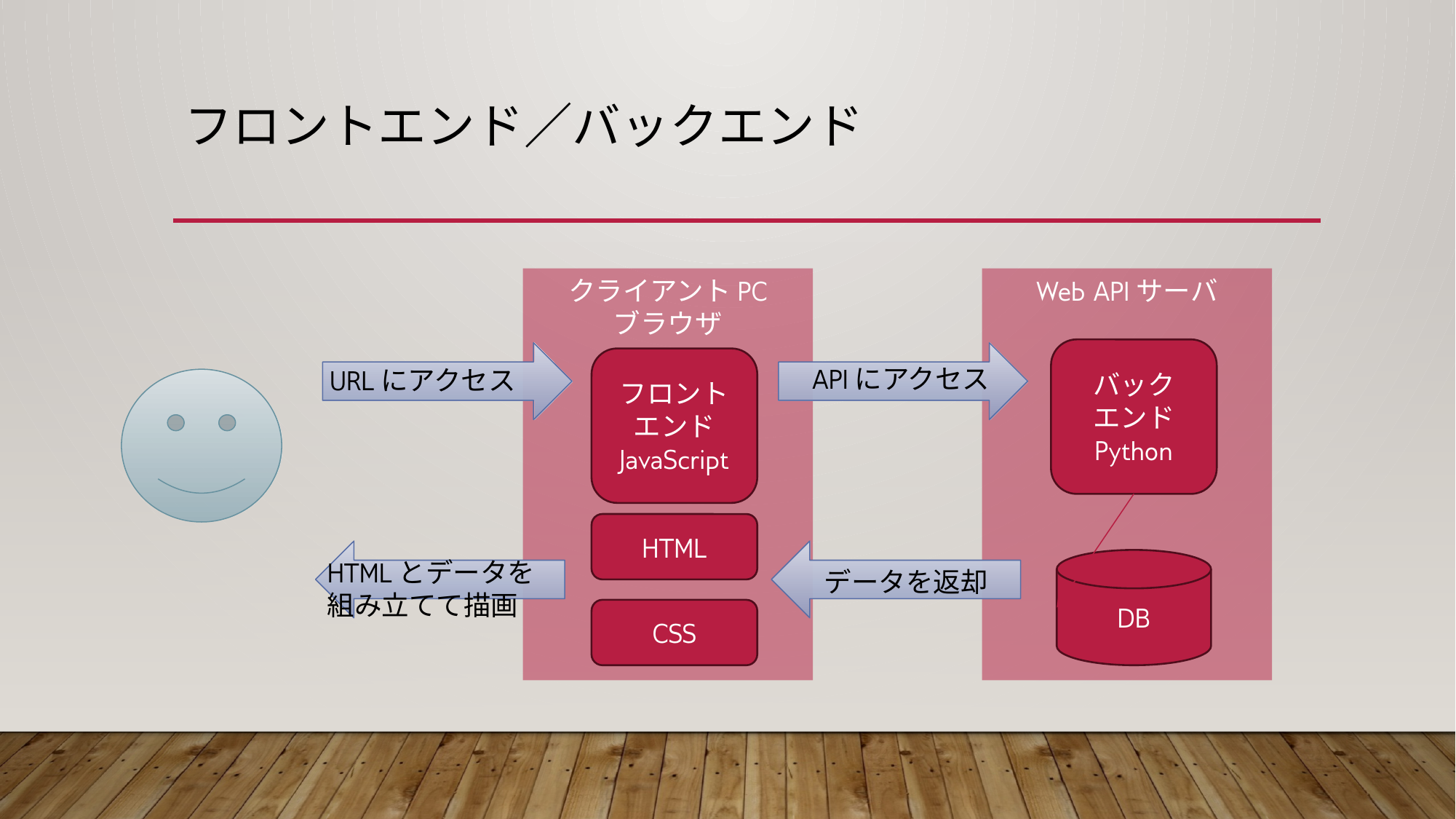

# フロントエンド／バックエンド
クライアントPC
ブラウザ
Web APIサーバ
バック
エンド
Python

フロント
エンド
JavaScript
APIにアクセス
URLにアクセス

HTML

HTMLとデータを
組み立てて描画
DB
データを返却
CSS